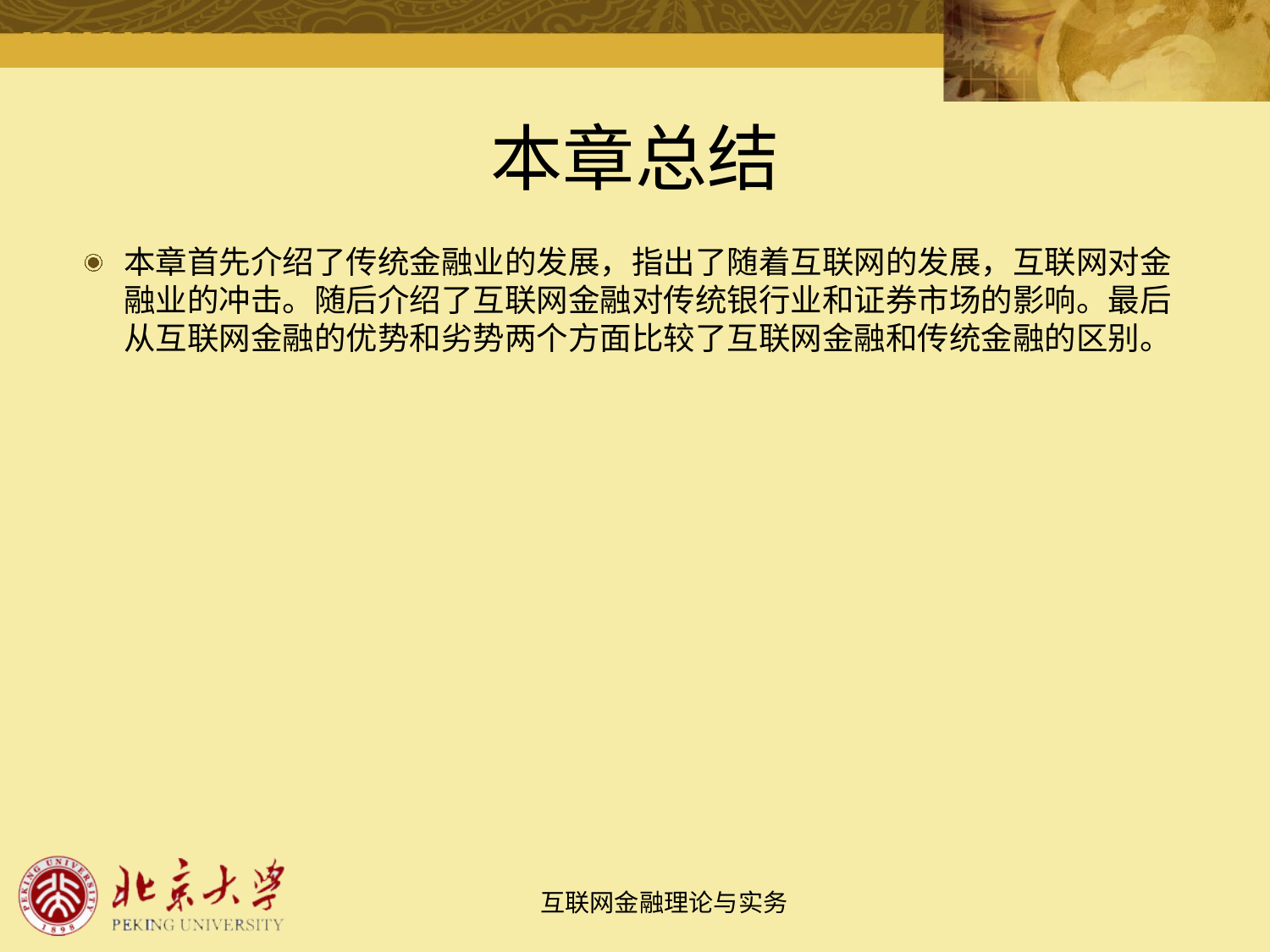

# 本章总结
本章首先介绍了传统金融业的发展，指出了随着互联网的发展，互联网对金融业的冲击。随后介绍了互联网金融对传统银行业和证券市场的影响。最后从互联网金融的优势和劣势两个方面比较了互联网金融和传统金融的区别。